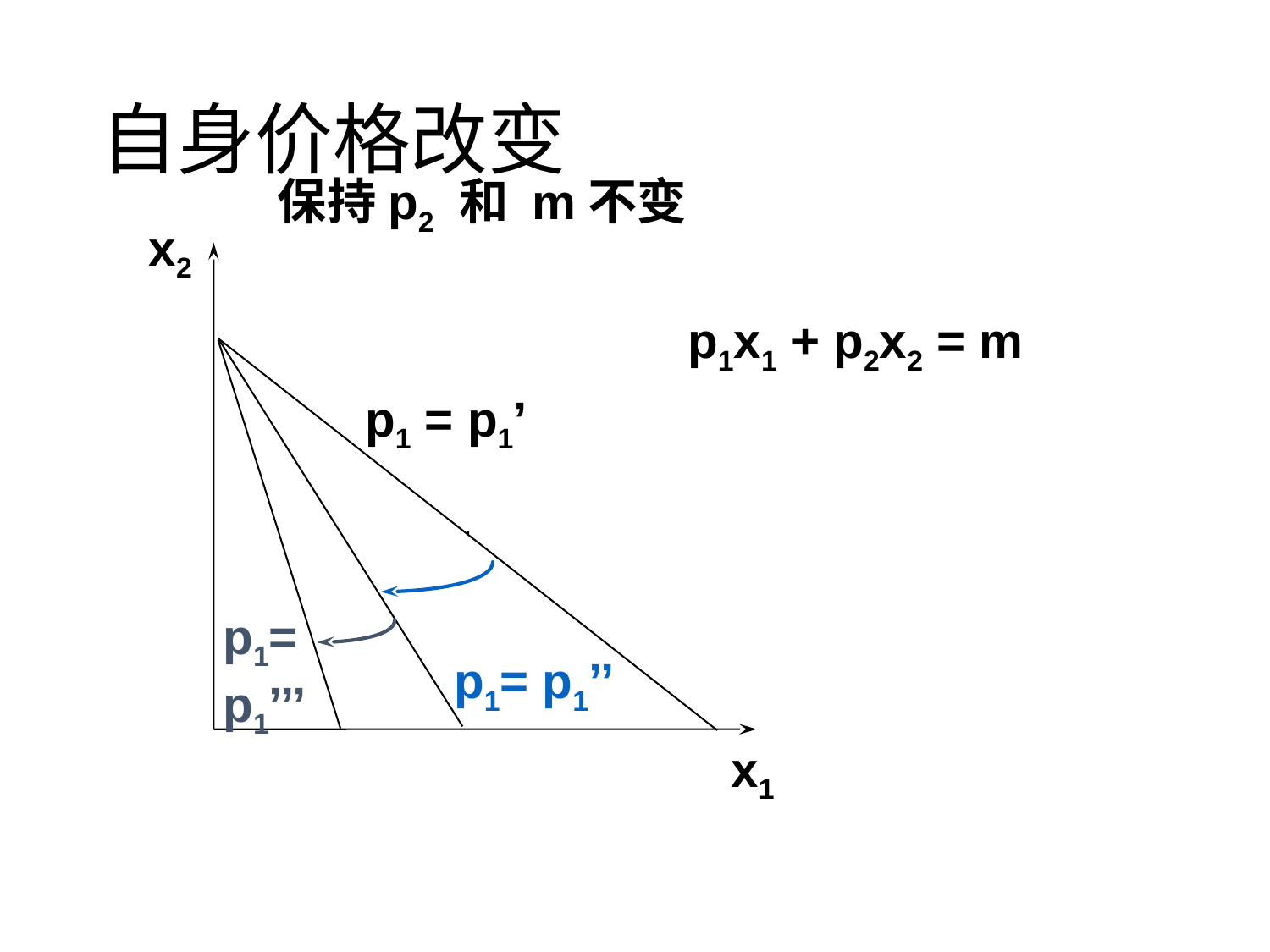

# 自身价格改变
保持p2 和 m不变
x2

p1x1 + p2x2 = m

p1 = p1’

p1=
p1’’’

p1= p1’’

x1